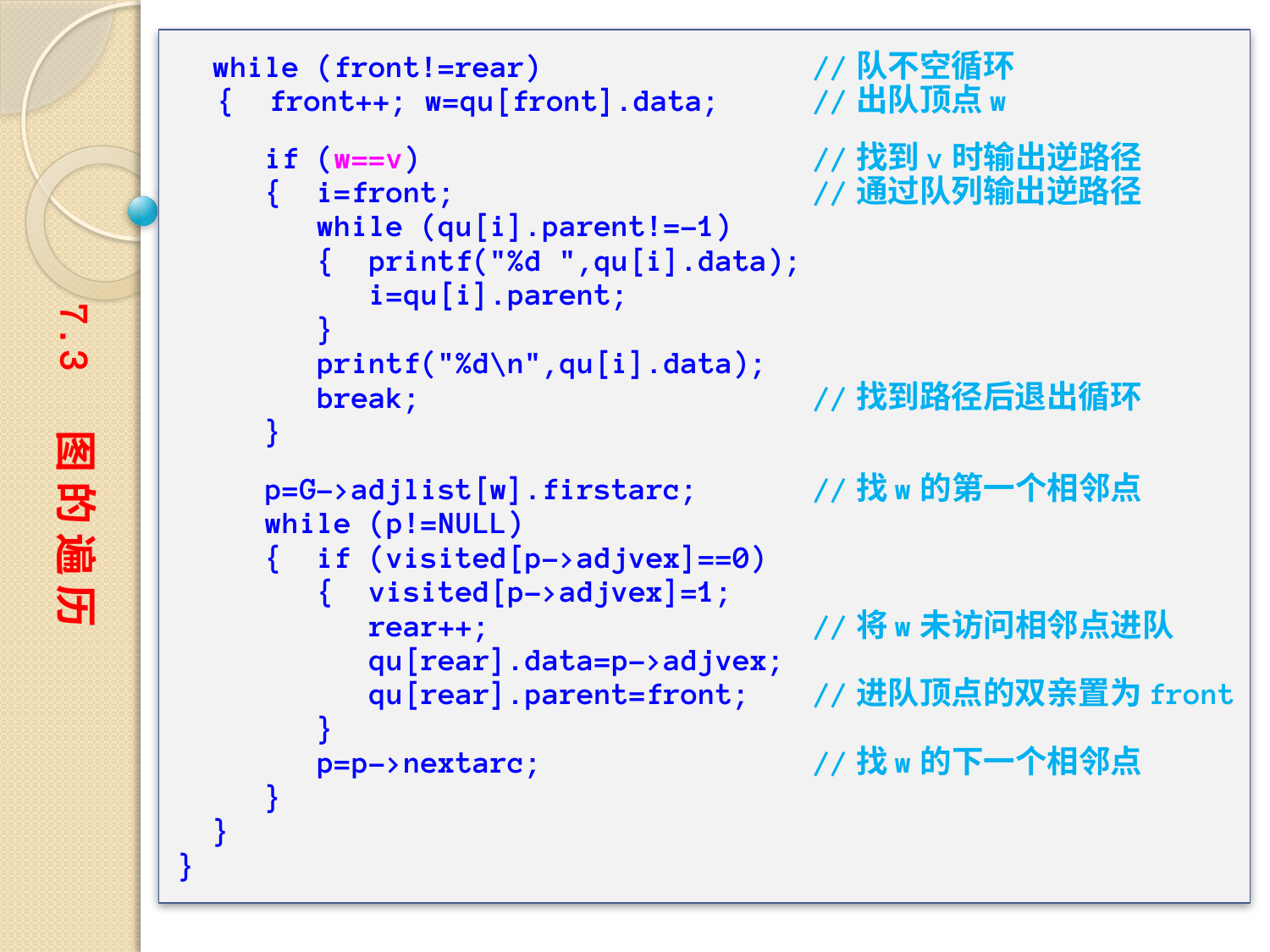

while (front!=rear)			//队不空循环
　{  front++; w=qu[front].data; 	//出队顶点w
     if (w==v)				//找到v时输出逆路径
     {  i=front;			//通过队列输出逆路径
        while (qu[i].parent!=-1)
        {  printf("%d ",qu[i].data);
           i=qu[i].parent;
        }
        printf("%d\n",qu[i].data);
        break;				//找到路径后退出循环
     }
     p=G->adjlist[w].firstarc;	//找w的第一个相邻点
     while (p!=NULL)
     {  if (visited[p->adjvex]==0)
        {  visited[p->adjvex]=1;
           rear++;			//将w未访问相邻点进队
           qu[rear].data=p->adjvex;
           qu[rear].parent=front;	//进队顶点的双亲置为front
        }
        p=p->nextarc;			//找w的下一个相邻点
     }
  }
}
7.3  图 的 遍 历